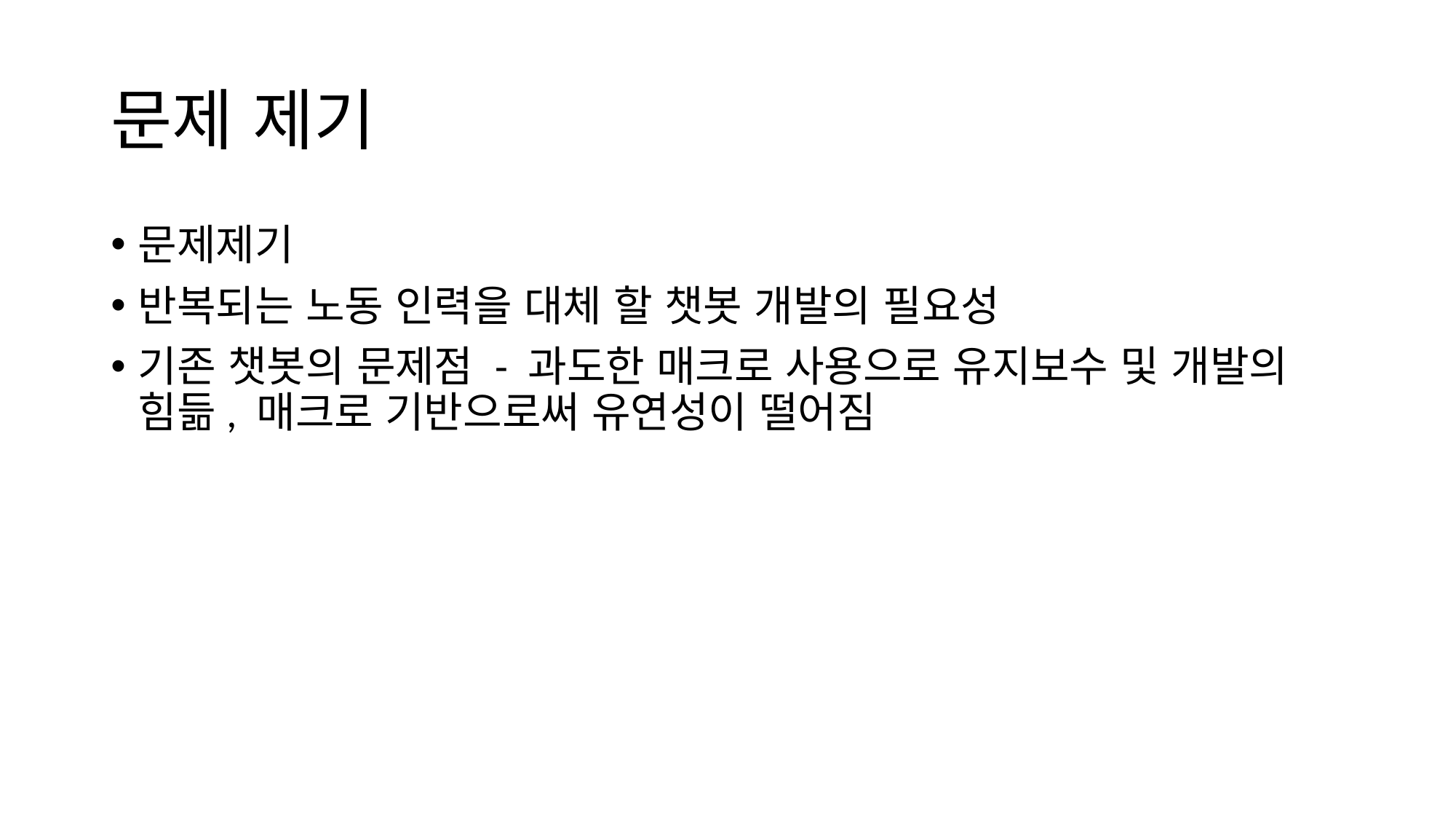

# 문제 제기
문제제기
반복되는 노동 인력을 대체 할 챗봇 개발의 필요성
기존 챗봇의 문제점 - 과도한 매크로 사용으로 유지보수 및 개발의 힘듦, 매크로 기반으로써 유연성이 떨어짐